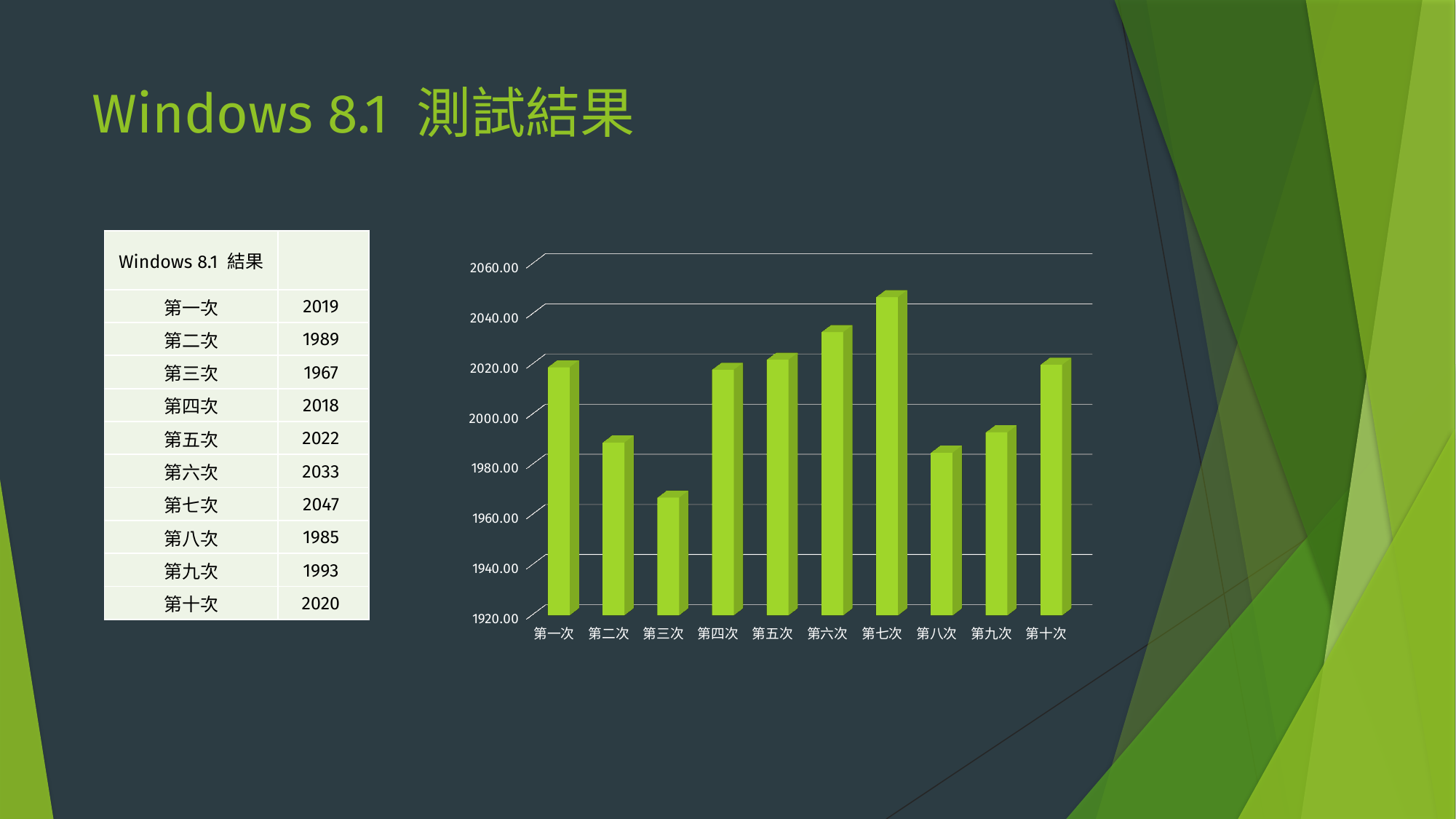

# Windows 8.1 測試結果
| Windows 8.1 結果 |  |
| --- | --- |
| 第一次 | 2019 |
| 第二次 | 1989 |
| 第三次 | 1967 |
| 第四次 | 2018 |
| 第五次 | 2022 |
| 第六次 | 2033 |
| 第七次 | 2047 |
| 第八次 | 1985 |
| 第九次 | 1993 |
| 第十次 | 2020 |

[unsupported chart]